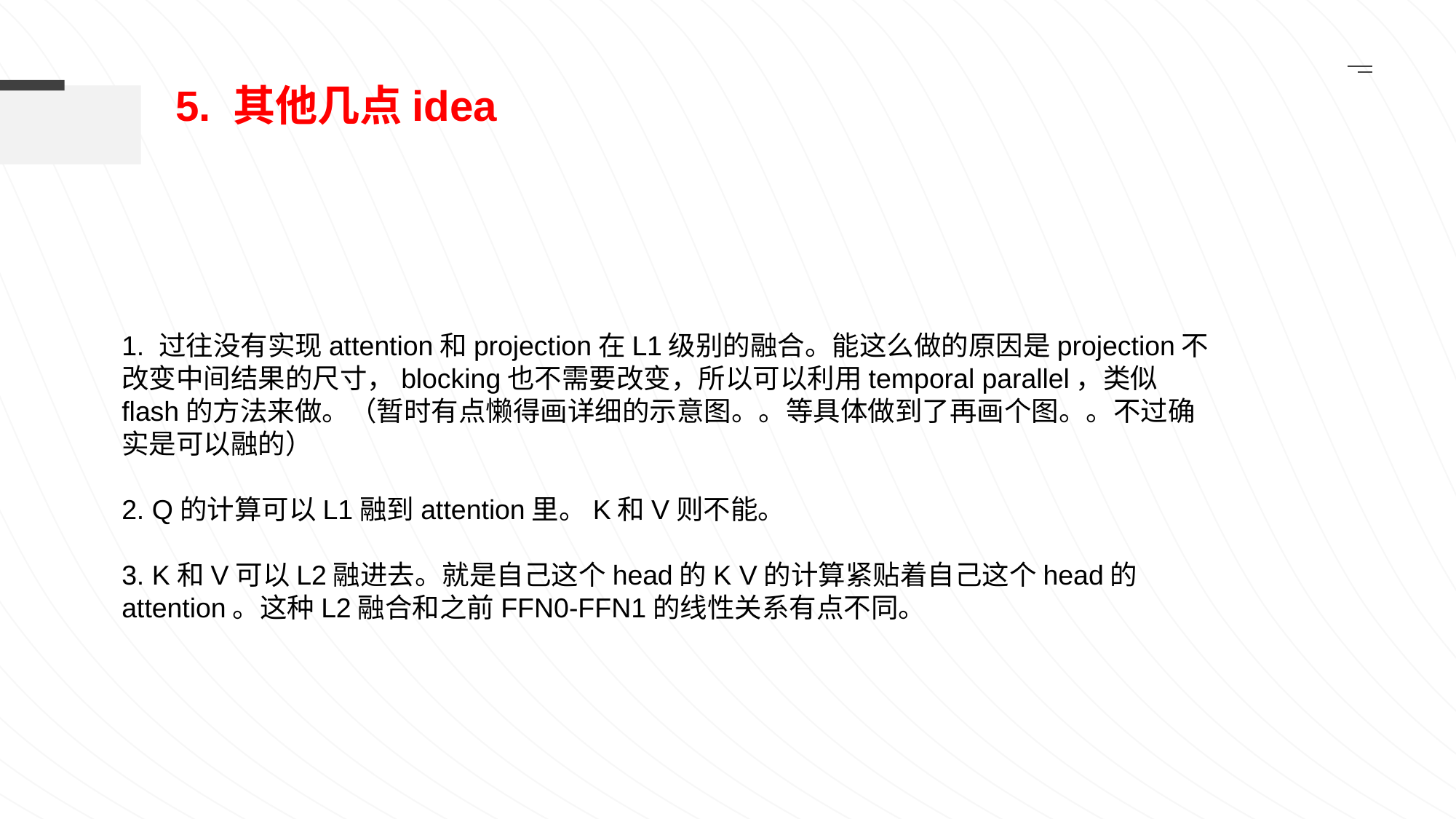

5. 其他几点idea
1. 过往没有实现attention和projection在L1级别的融合。能这么做的原因是projection不改变中间结果的尺寸，blocking也不需要改变，所以可以利用temporal parallel，类似flash的方法来做。（暂时有点懒得画详细的示意图。。等具体做到了再画个图。。不过确实是可以融的）

2. Q的计算可以L1融到attention里。K和V则不能。

3. K和V可以L2融进去。就是自己这个head的K V的计算紧贴着自己这个head的attention。这种L2融合和之前FFN0-FFN1的线性关系有点不同。